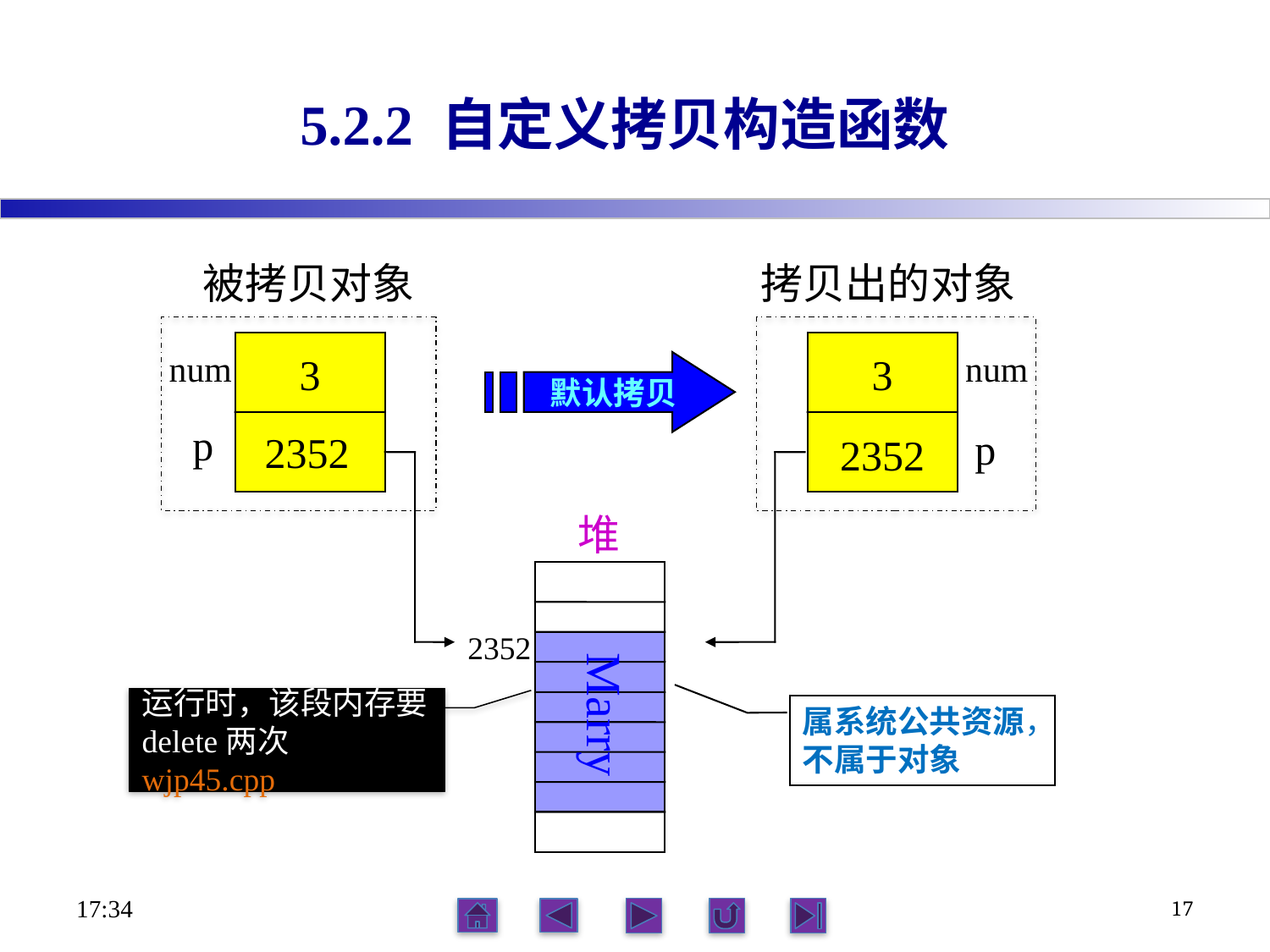

# 5.2.2 自定义拷贝构造函数
被拷贝对象

num
3
p

2352

堆

2352
Marry

拷贝出的对象

num
3
默认拷贝

p
2352

运行时，该段内存要delete两次 wjp45.cpp
属系统公共资源，不属于对象
17:34
17